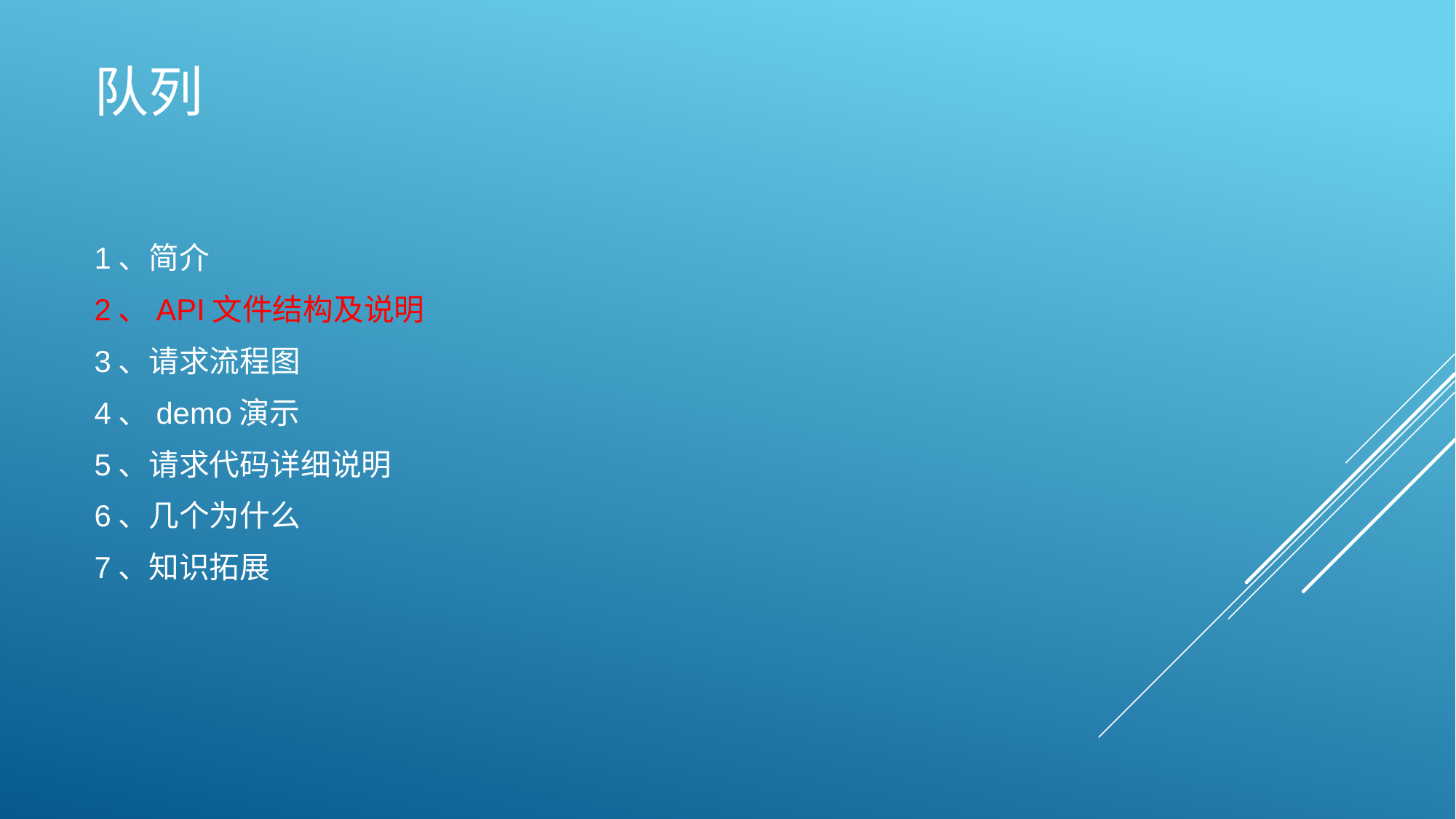

# 队列
1、简介
2、API文件结构及说明
3、请求流程图
4、demo演示
5、请求代码详细说明
6、几个为什么
7、知识拓展